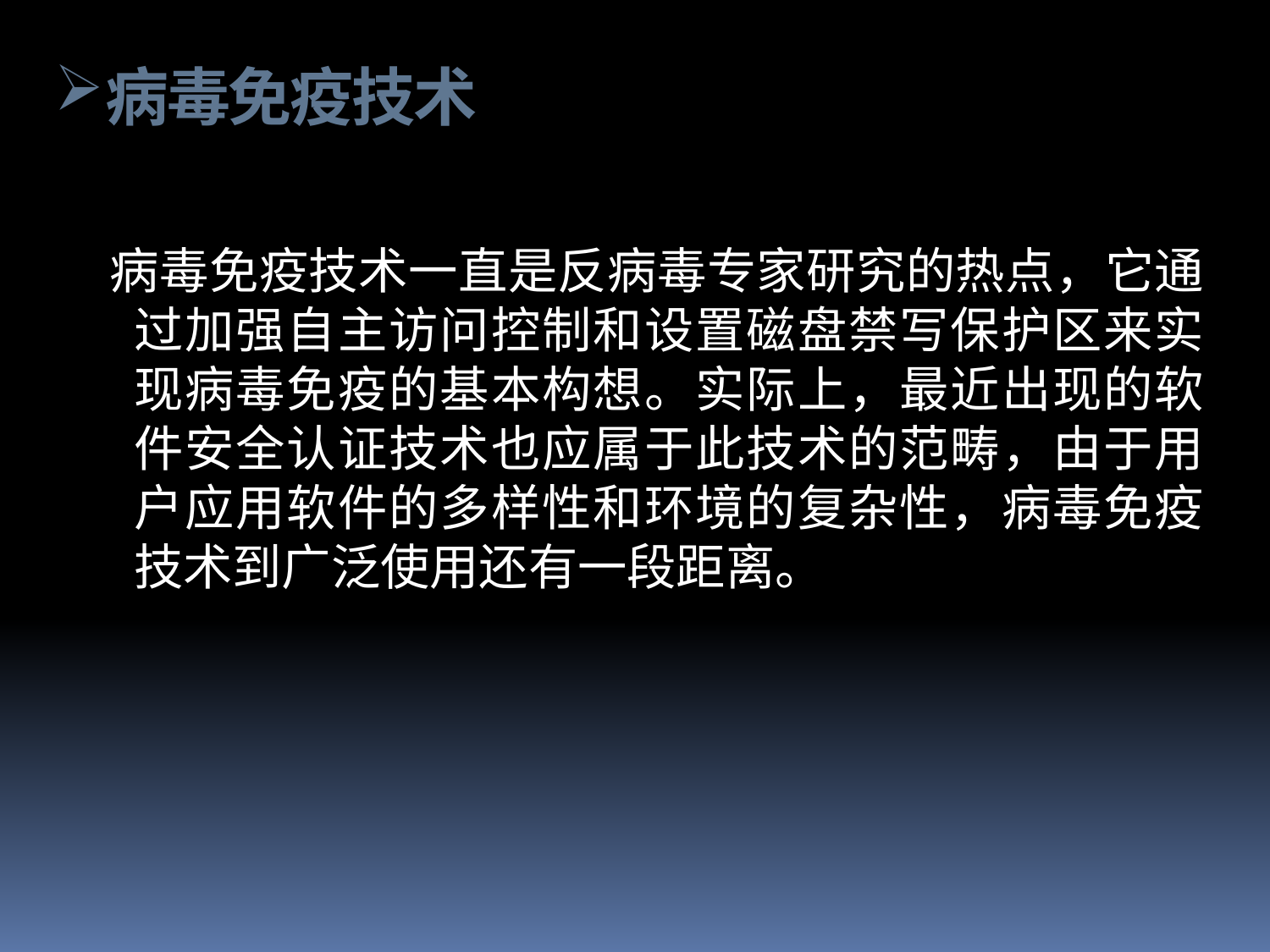

# 病毒免疫技术
 病毒免疫技术一直是反病毒专家研究的热点，它通过加强自主访问控制和设置磁盘禁写保护区来实现病毒免疫的基本构想。实际上，最近出现的软件安全认证技术也应属于此技术的范畴，由于用户应用软件的多样性和环境的复杂性，病毒免疫技术到广泛使用还有一段距离。